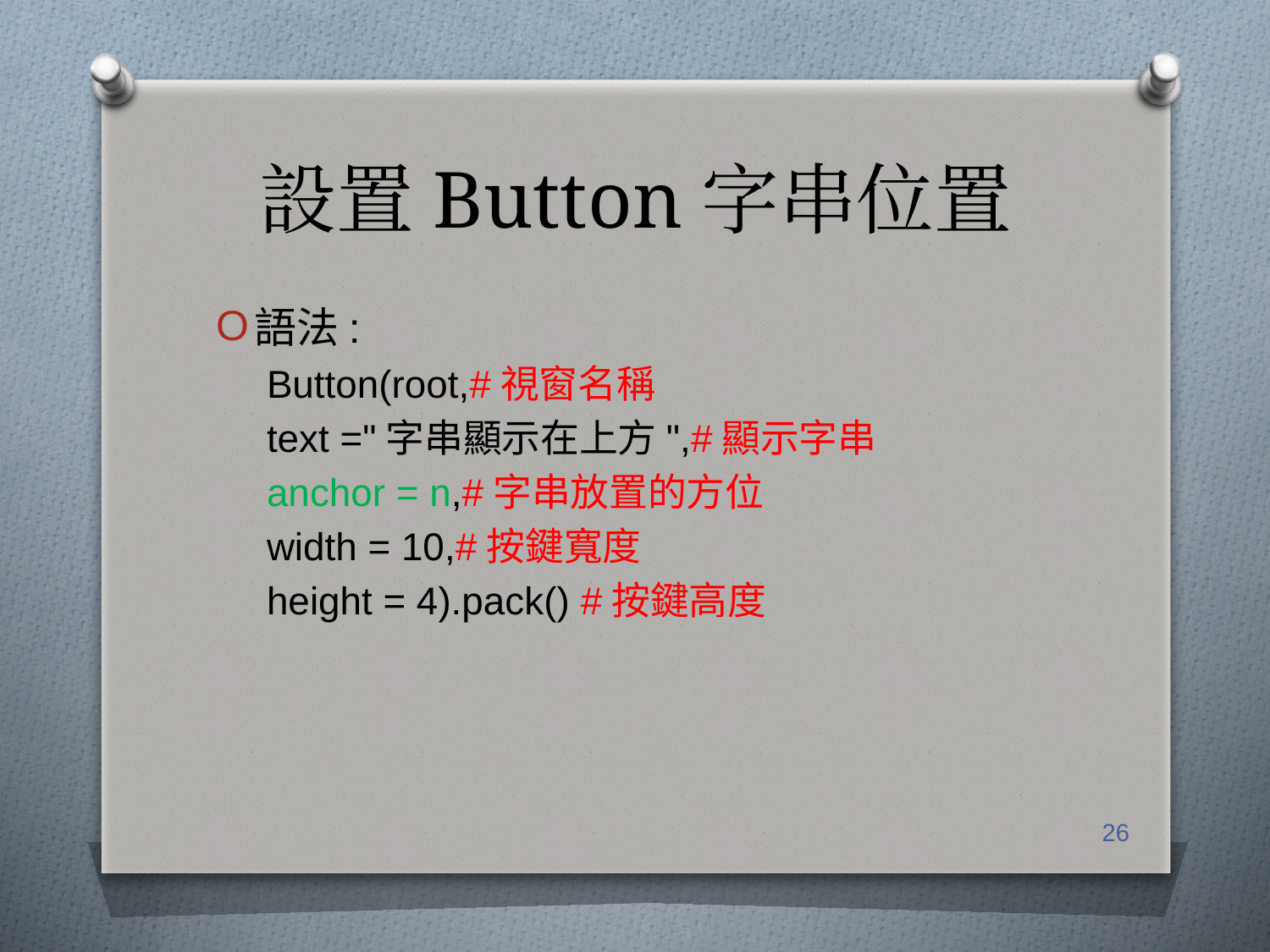

# 設置Button字串位置
語法:
Button(root,#視窗名稱
text ="字串顯示在上方",#顯示字串
anchor = n,#字串放置的方位
width = 10,#按鍵寬度
height = 4).pack() #按鍵高度

26